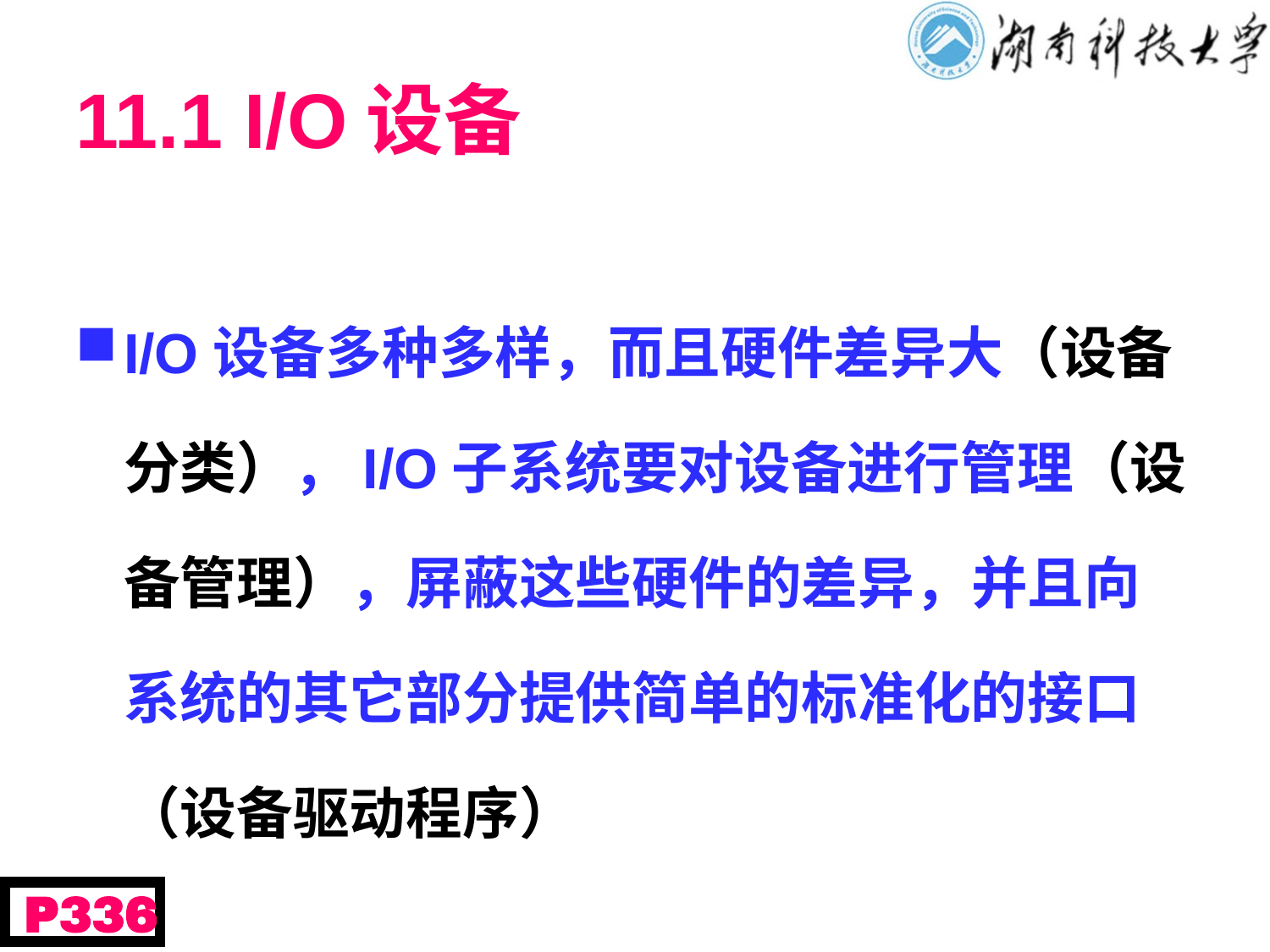

# 11.1 I/O设备
I/O设备多种多样，而且硬件差异大（设备分类），I/O子系统要对设备进行管理（设备管理），屏蔽这些硬件的差异，并且向系统的其它部分提供简单的标准化的接口（设备驱动程序）
 P336